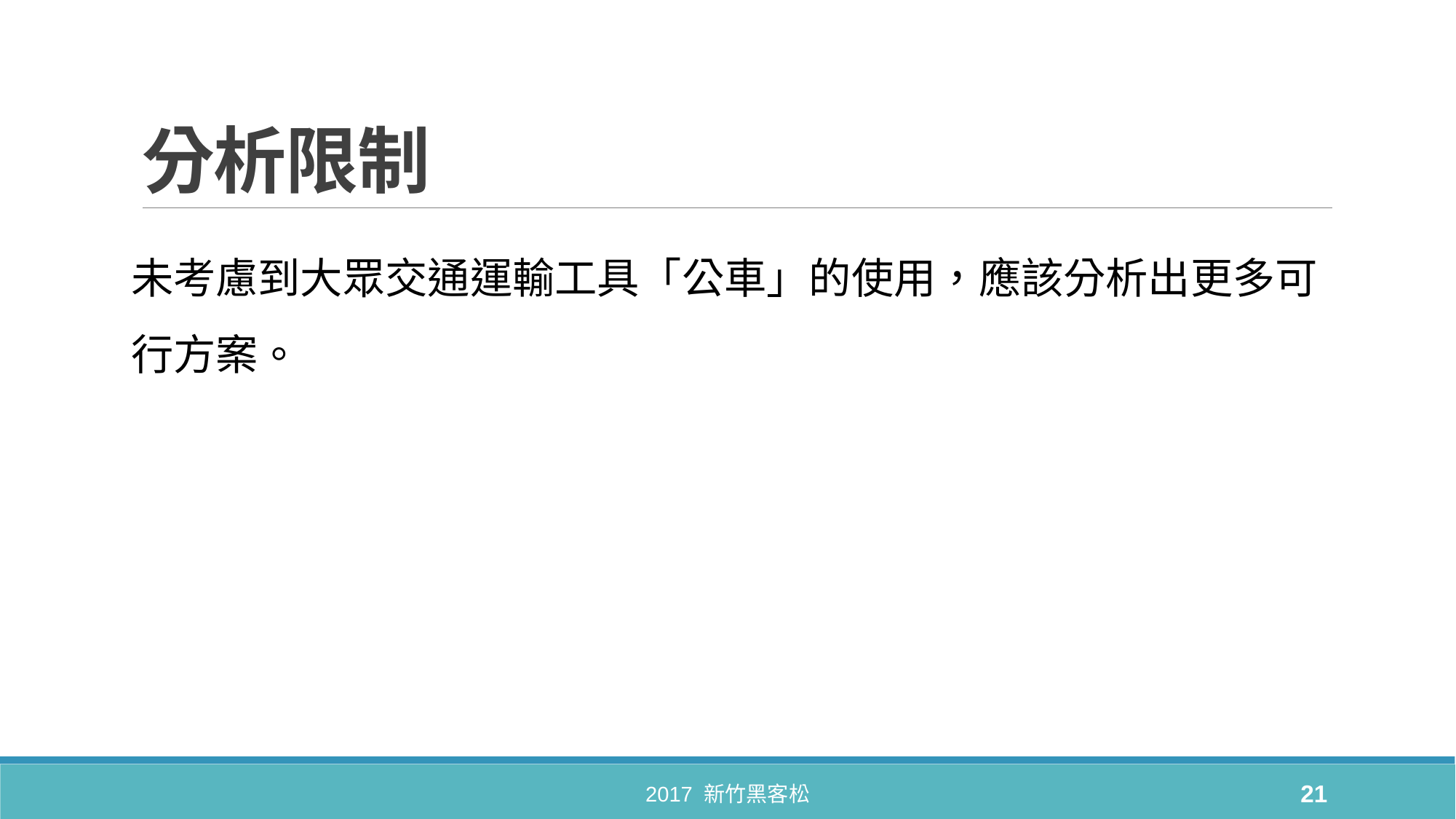

# 分析限制
未考慮到大眾交通運輸工具「公車」的使用，應該分析出更多可行方案。
2017 新竹黑客松
21